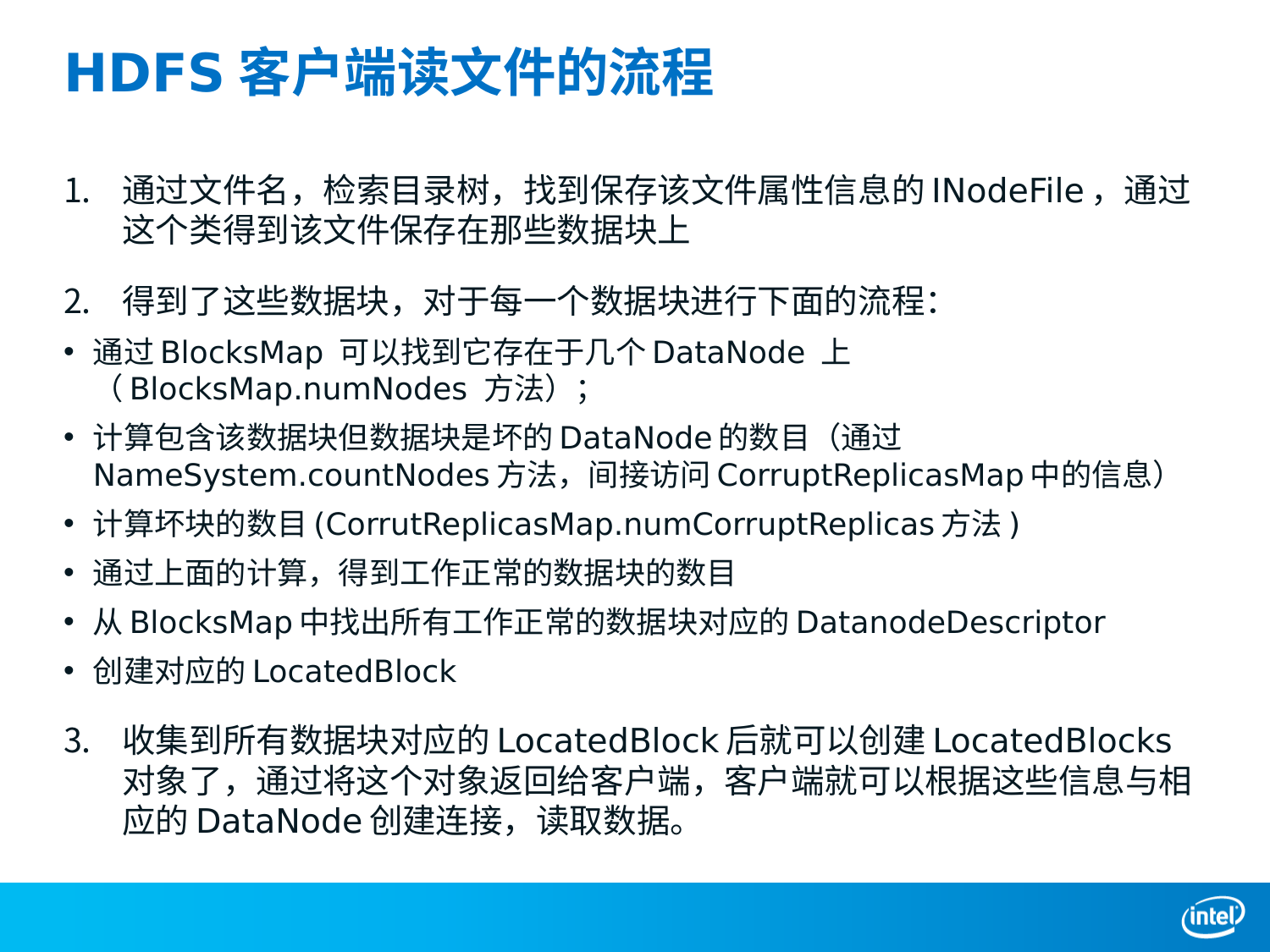

# HDFS客户端读文件的流程
通过文件名，检索目录树，找到保存该文件属性信息的INodeFile，通过这个类得到该文件保存在那些数据块上
得到了这些数据块，对于每一个数据块进行下面的流程：
通过BlocksMap 可以找到它存在于几个DataNode 上（BlocksMap.numNodes 方法）；
计算包含该数据块但数据块是坏的DataNode的数目（通过NameSystem.countNodes方法，间接访问CorruptReplicasMap中的信息）
计算坏块的数目(CorrutReplicasMap.numCorruptReplicas方法)
通过上面的计算，得到工作正常的数据块的数目
从BlocksMap中找出所有工作正常的数据块对应的DatanodeDescriptor
创建对应的LocatedBlock
收集到所有数据块对应的LocatedBlock后就可以创建LocatedBlocks对象了，通过将这个对象返回给客户端，客户端就可以根据这些信息与相应的DataNode创建连接，读取数据。